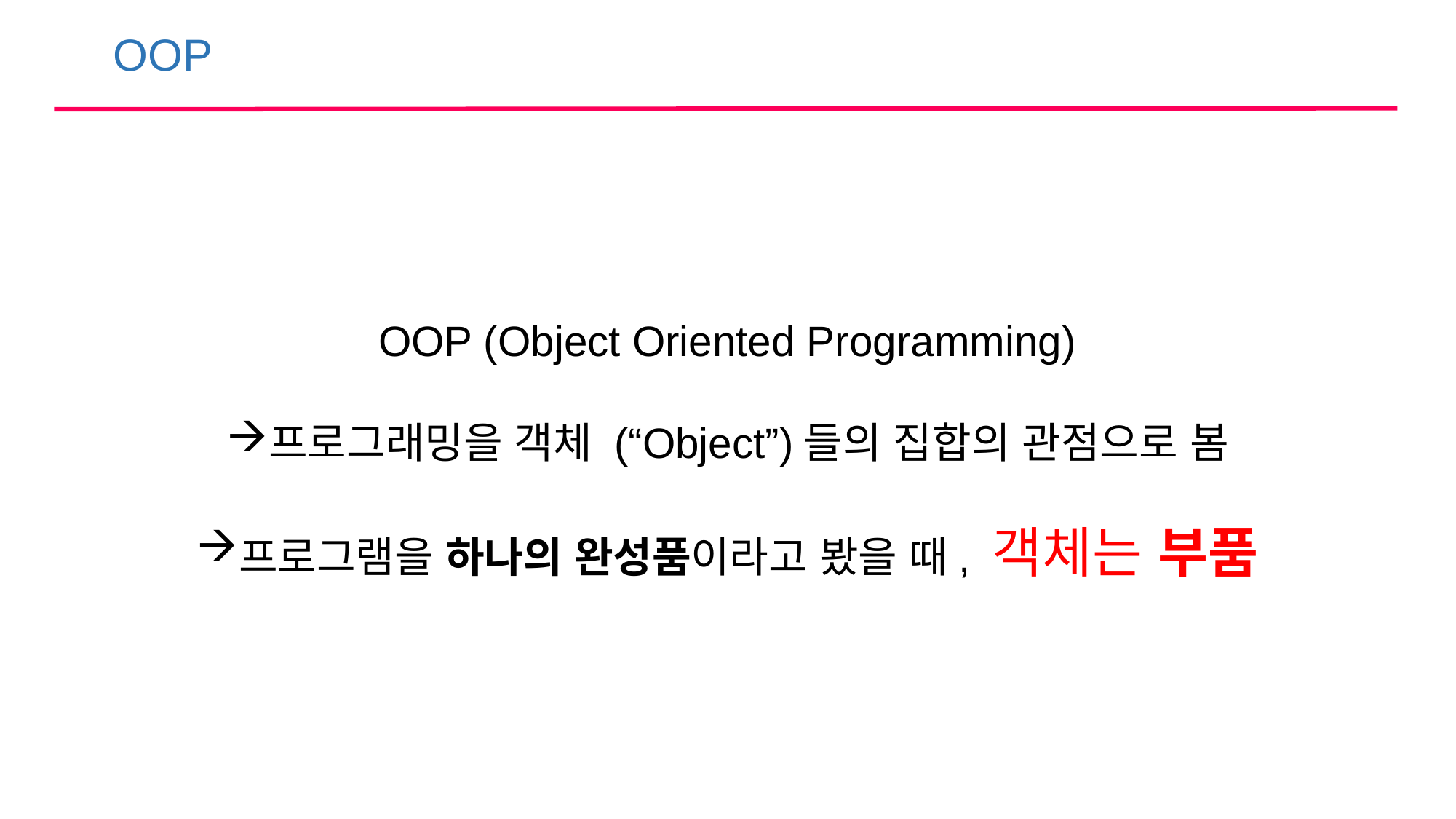

OOP
OOP (Object Oriented Programming)

프로그래밍을 객체 (“Object”)들의 집합의 관점으로 봄

프로그램을 하나의 완성품이라고 봤을 때, 객체는 부품